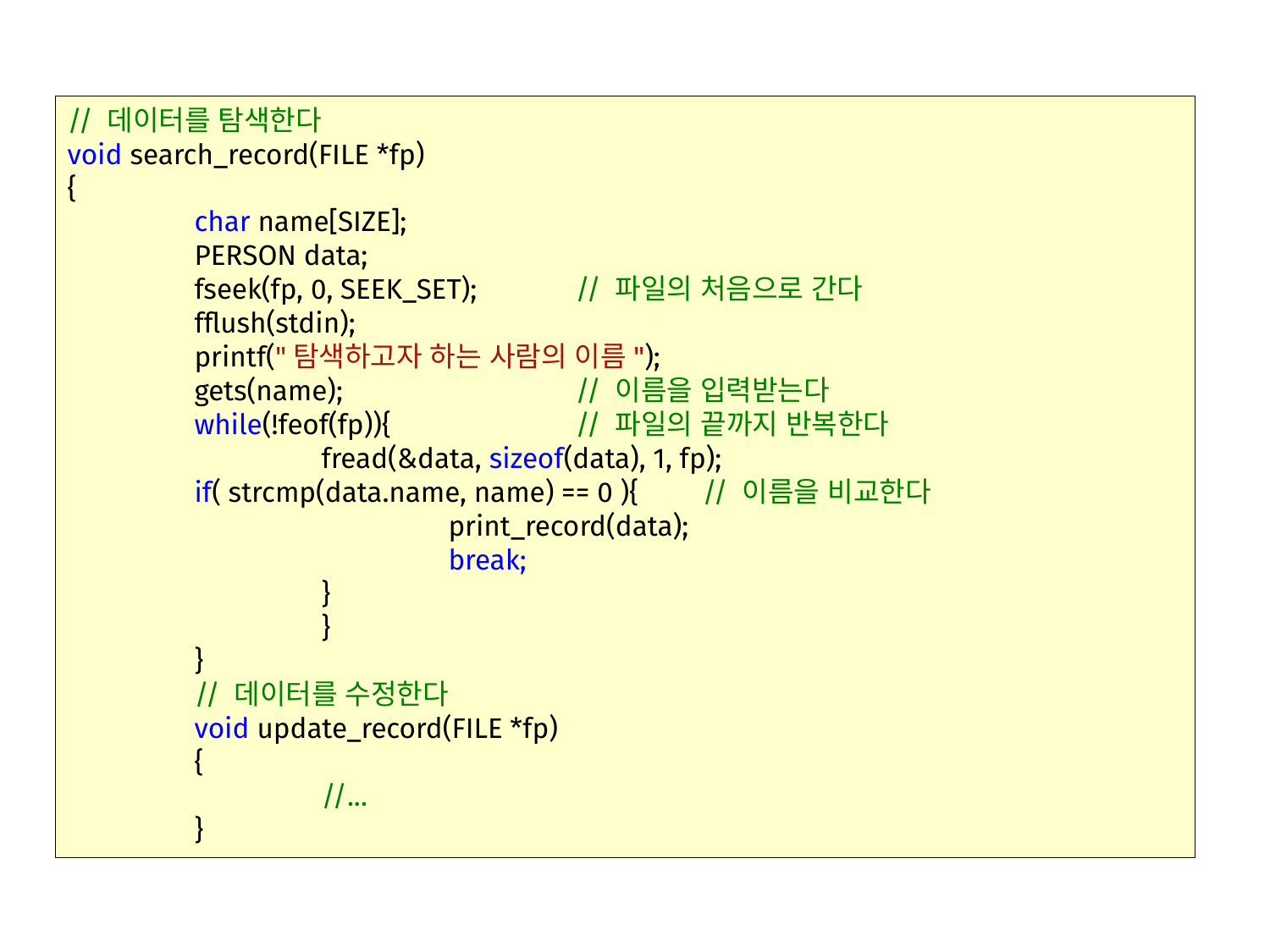

#
// 데이터를 탐색한다
void search_record(FILE *fp)
{
	char name[SIZE];
	PERSON data;
	fseek(fp, 0, SEEK_SET);	// 파일의 처음으로 간다
	fflush(stdin);
	printf("탐색하고자 하는 사람의 이름");
	gets(name);		// 이름을 입력받는다
	while(!feof(fp)){		// 파일의 끝까지 반복한다
	fread(&data, sizeof(data), 1, fp); 		if( strcmp(data.name, name) == 0 ){	// 이름을 비교한다
		print_record(data);
		break;
	}
	}
}
// 데이터를 수정한다
void update_record(FILE *fp)
{
	//...
}